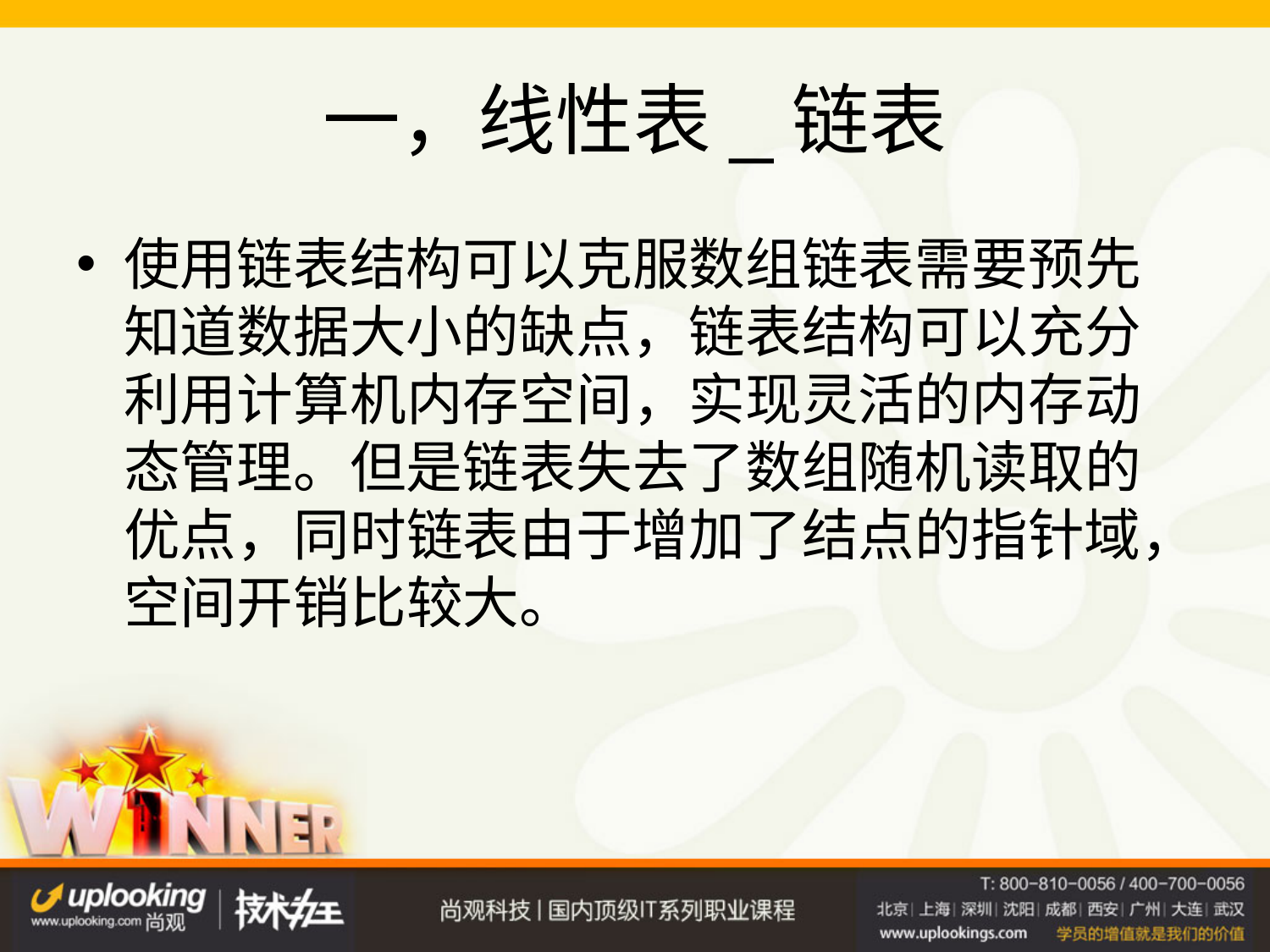

# 一，线性表_链表
使用链表结构可以克服数组链表需要预先知道数据大小的缺点，链表结构可以充分利用计算机内存空间，实现灵活的内存动态管理。但是链表失去了数组随机读取的优点，同时链表由于增加了结点的指针域，空间开销比较大。